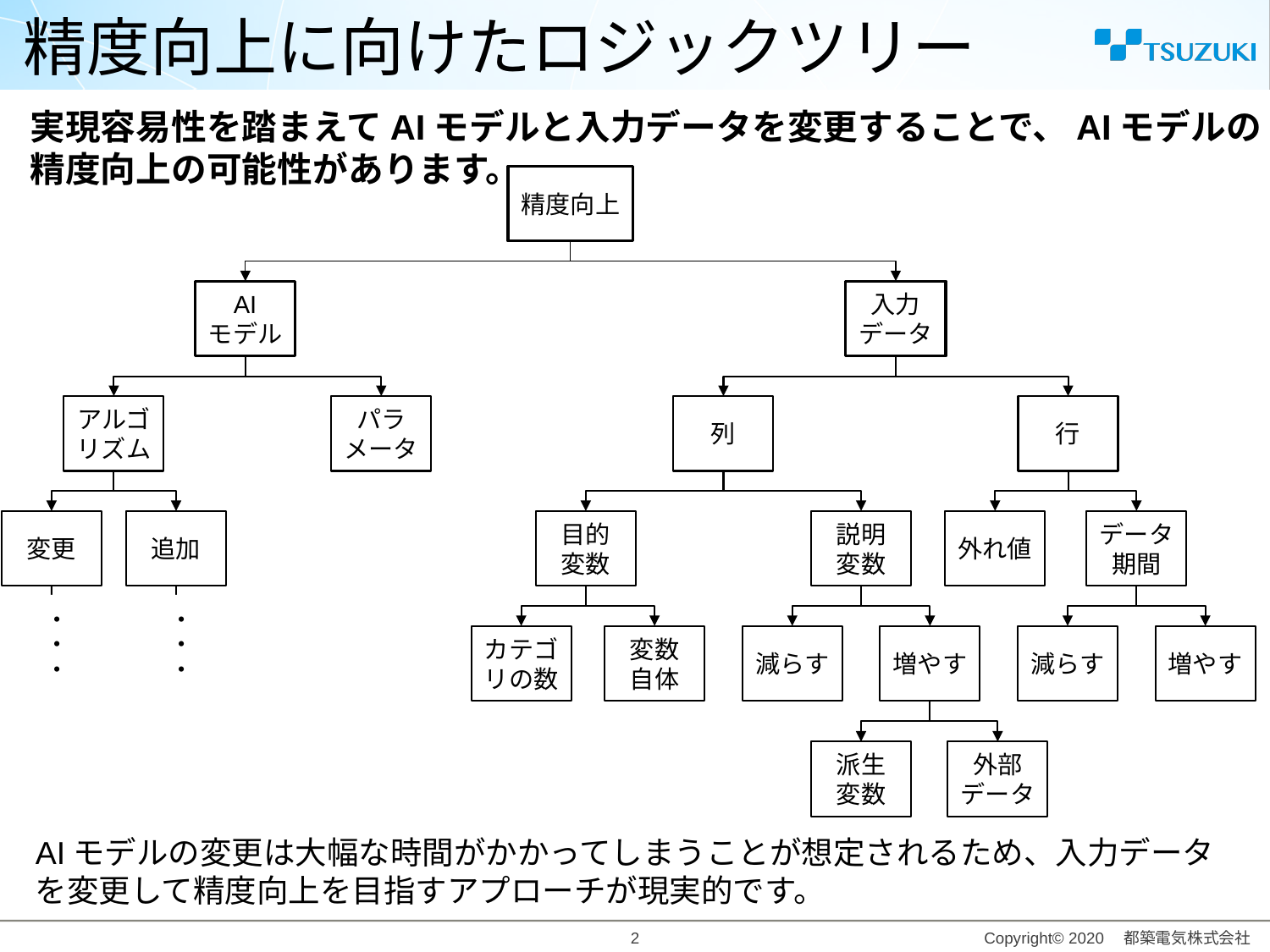

# 精度向上に向けたロジックツリー
実現容易性を踏まえてAIモデルと入力データを変更することで、AIモデルの精度向上の可能性があります。
精度向上
AI
モデル
入力
データ
アルゴリズム
パラ
メータ
列
行
変更
追加
目的
変数
説明
変数
外れ値
データ
期間
・・・
・・・
カテゴリの数
変数
自体
減らす
増やす
減らす
増やす
派生
変数
外部
データ
AIモデルの変更は大幅な時間がかかってしまうことが想定されるため、入力データを変更して精度向上を目指すアプローチが現実的です。
2
Copyright© 2020　都築電気株式会社